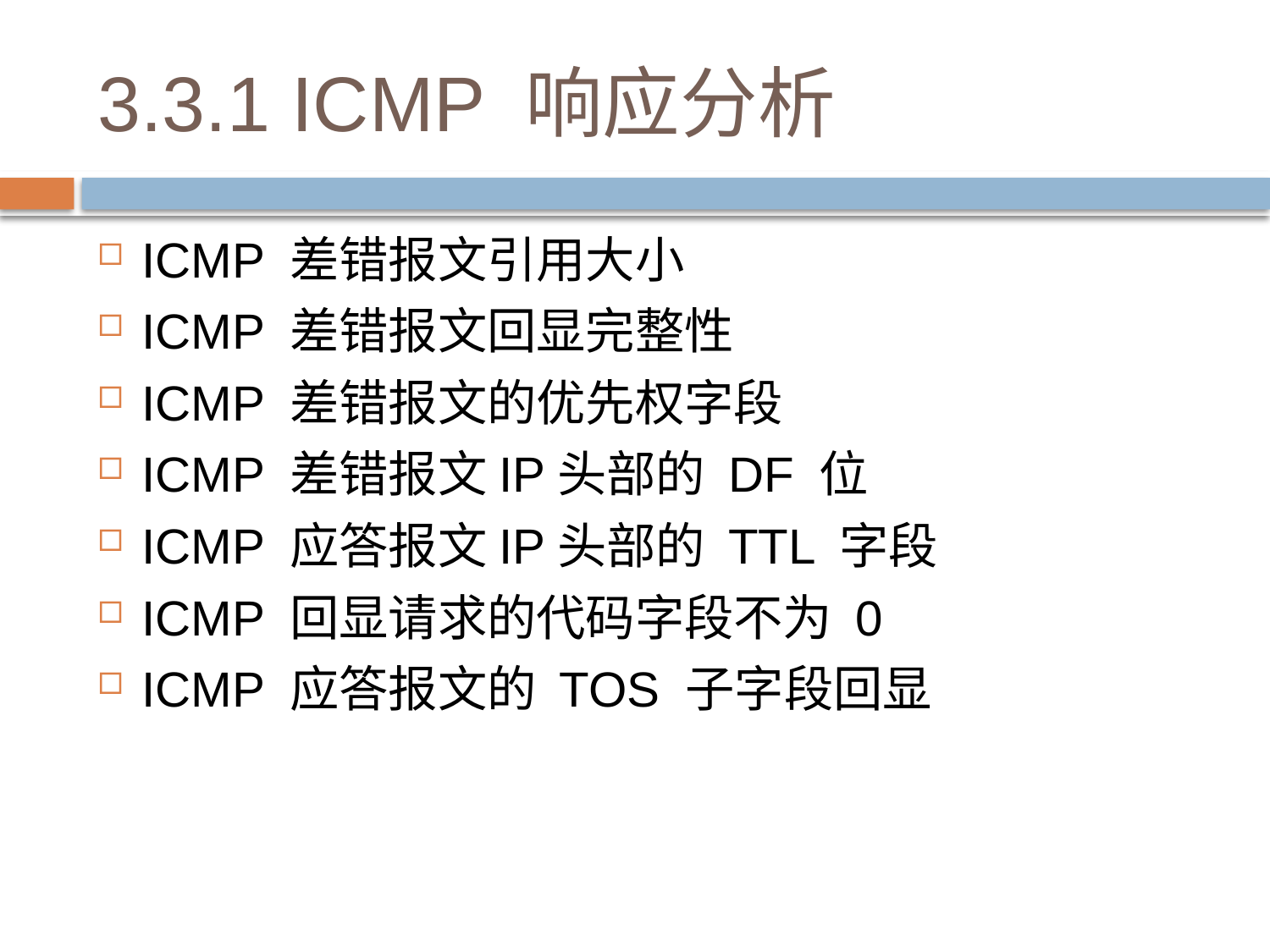

# 3.3.1 ICMP 响应分析
ICMP 差错报文引用大小
ICMP 差错报文回显完整性
ICMP 差错报文的优先权字段
ICMP 差错报文IP头部的 DF 位
ICMP 应答报文IP头部的 TTL 字段
ICMP 回显请求的代码字段不为 0
ICMP 应答报文的 TOS 子字段回显